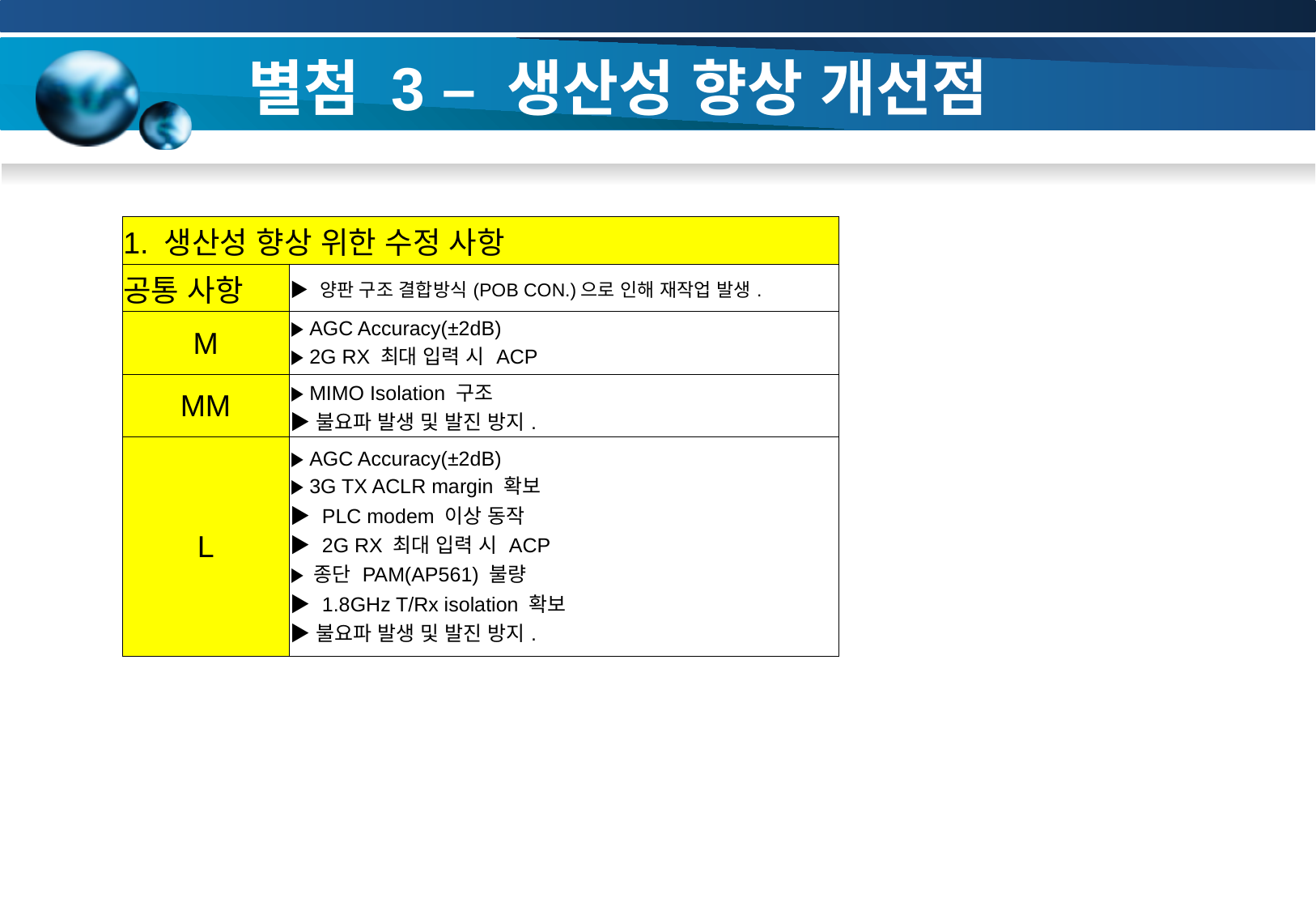

별첨 3 – 생산성 향상 개선점
| 1. 생산성 향상 위한 수정 사항 |  |
| --- | --- |
| 공통 사항 | ▶ 양판 구조 결합방식(POB CON.)으로 인해 재작업 발생. |
| M | ▶ AGC Accuracy(±2dB) ▶ 2G RX 최대 입력 시 ACP |
| MM | ▶ MIMO Isolation 구조 ▶ 불요파 발생 및 발진 방지. |
| L | ▶ AGC Accuracy(±2dB) ▶ 3G TX ACLR margin 확보 ▶ PLC modem 이상 동작 ▶ 2G RX 최대 입력 시 ACP ▶ 종단 PAM(AP561) 불량 ▶ 1.8GHz T/Rx isolation 확보 ▶ 불요파 발생 및 발진 방지. |